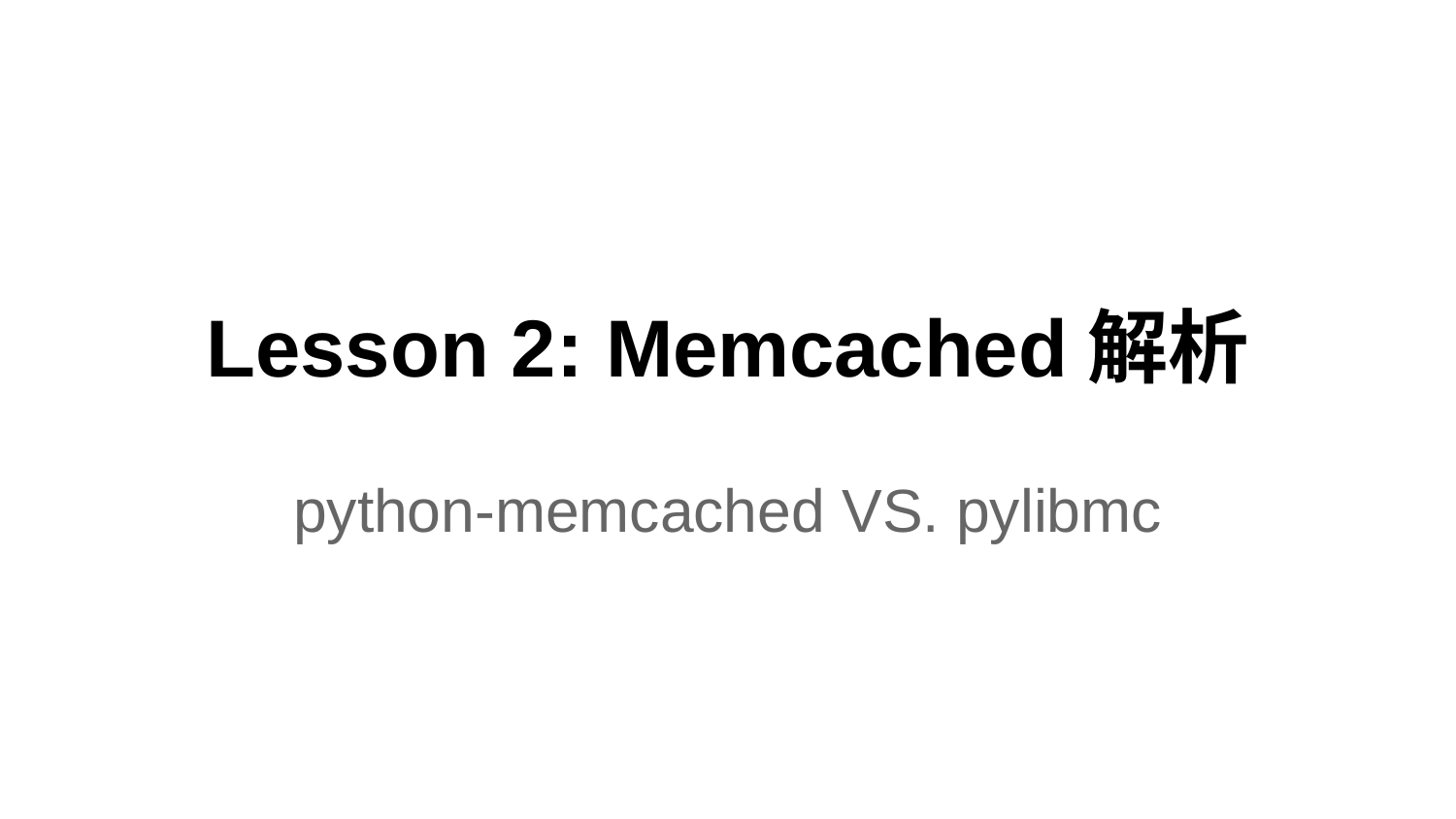

# Lesson 2: Memcached解析
python-memcached VS. pylibmc